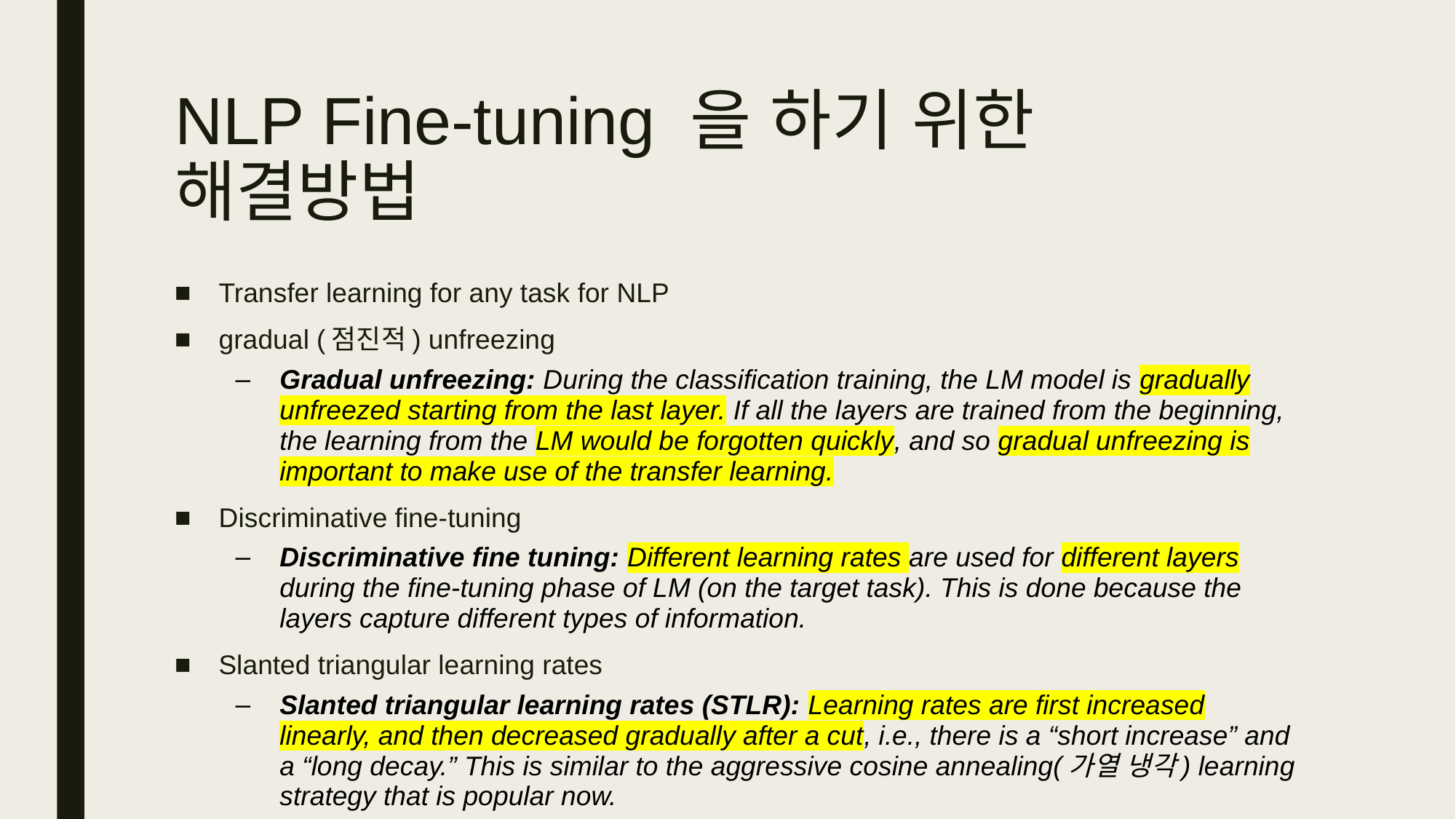

# NLP Fine-tuning 을 하기 위한 해결방법
Transfer learning for any task for NLP
gradual (점진적) unfreezing
Gradual unfreezing: During the classification training, the LM model is gradually unfreezed starting from the last layer. If all the layers are trained from the beginning, the learning from the LM would be forgotten quickly, and so gradual unfreezing is important to make use of the transfer learning.
Discriminative fine-tuning
Discriminative fine tuning: Different learning rates are used for different layers during the fine-tuning phase of LM (on the target task). This is done because the layers capture different types of information.
Slanted triangular learning rates
Slanted triangular learning rates (STLR): Learning rates are first increased linearly, and then decreased gradually after a cut, i.e., there is a “short increase” and a “long decay.” This is similar to the aggressive cosine annealing(가열 냉각) learning strategy that is popular now.